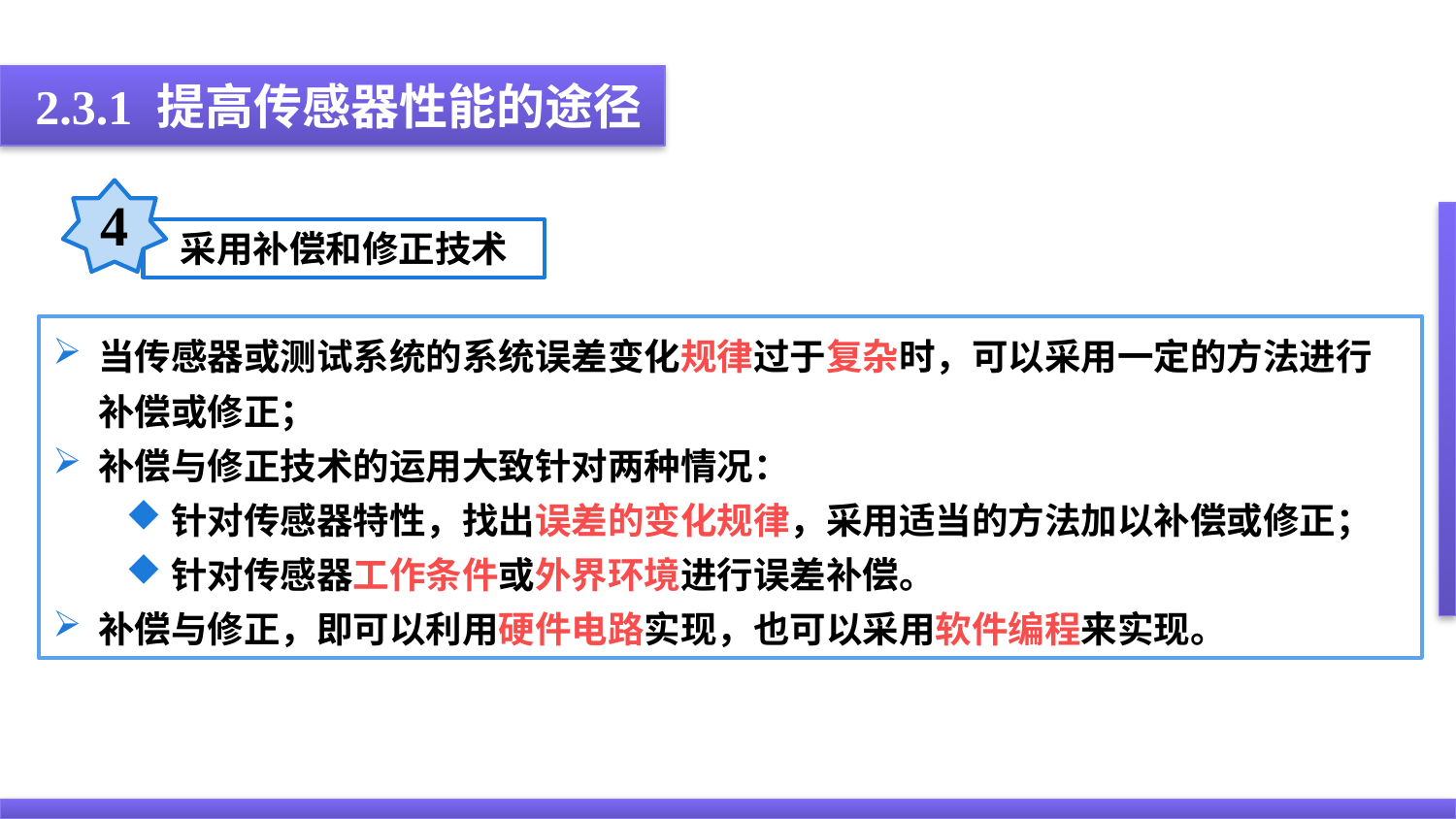

2.3.1 提高传感器性能的途径
4
采用补偿和修正技术
当传感器或测试系统的系统误差变化规律过于复杂时，可以采用一定的方法进行补偿或修正；
补偿与修正技术的运用大致针对两种情况：
针对传感器特性，找出误差的变化规律，采用适当的方法加以补偿或修正；
针对传感器工作条件或外界环境进行误差补偿。
补偿与修正，即可以利用硬件电路实现，也可以采用软件编程来实现。